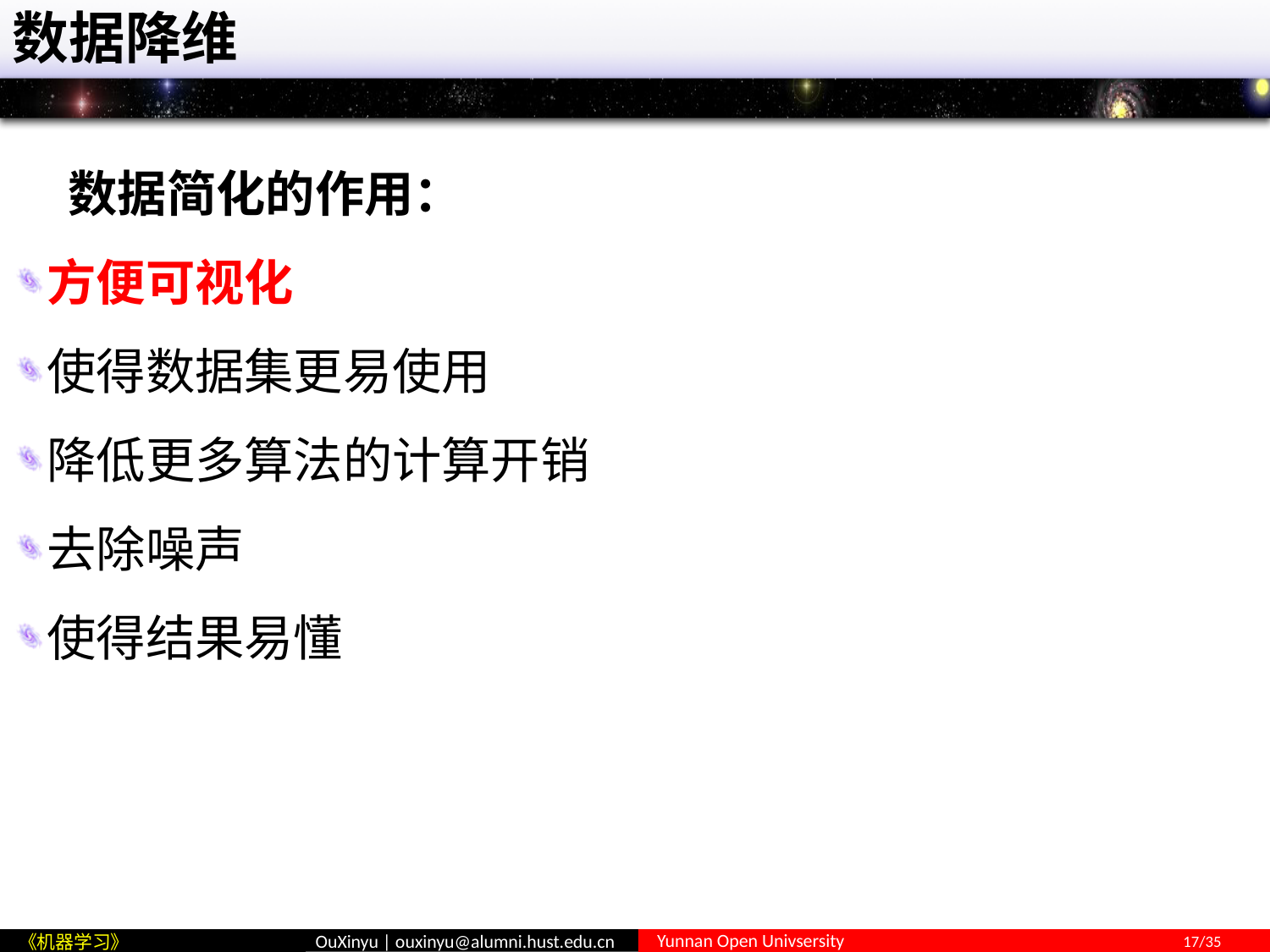

# 数据降维
    数据简化的作用：
方便可视化
使得数据集更易使用
降低更多算法的计算开销
去除噪声
使得结果易懂